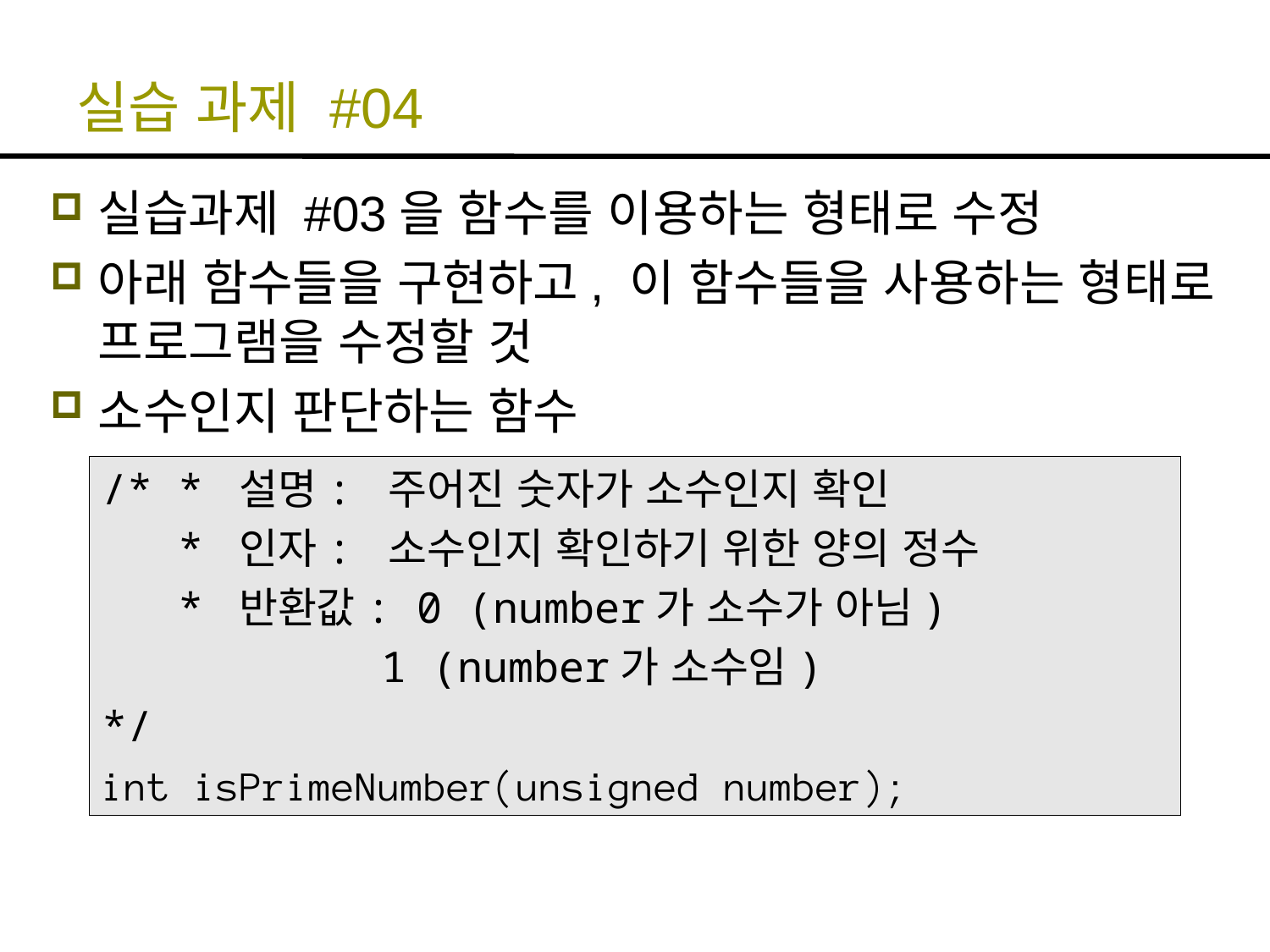

# 실습 과제 #04
실습과제 #03을 함수를 이용하는 형태로 수정
아래 함수들을 구현하고, 이 함수들을 사용하는 형태로 프로그램을 수정할 것
소수인지 판단하는 함수

/* * 설명: 주어진 숫자가 소수인지 확인
   * 인자: 소수인지 확인하기 위한 양의 정수
   * 반환값: 0 (number가 소수가 아님)
           1 (number가 소수임)
*/
int isPrimeNumber(unsigned number);